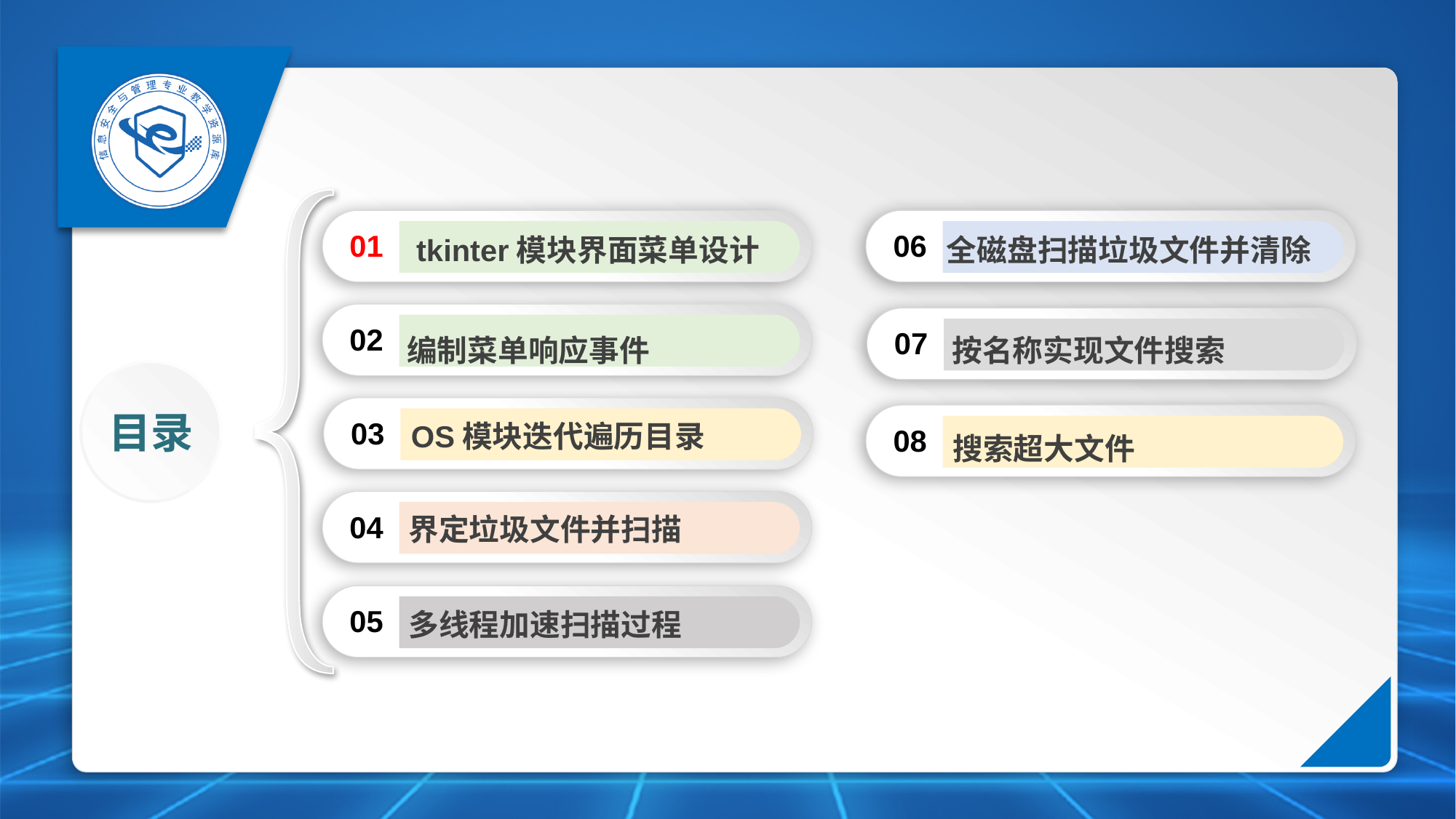

01
tkinter模块界面菜单设计

06
全磁盘扫描垃圾文件并清除

02
编制菜单响应事件

07
按名称实现文件搜索

03
OS模块迭代遍历目录

08
搜索超大文件
目录

04
界定垃圾文件并扫描

05
多线程加速扫描过程